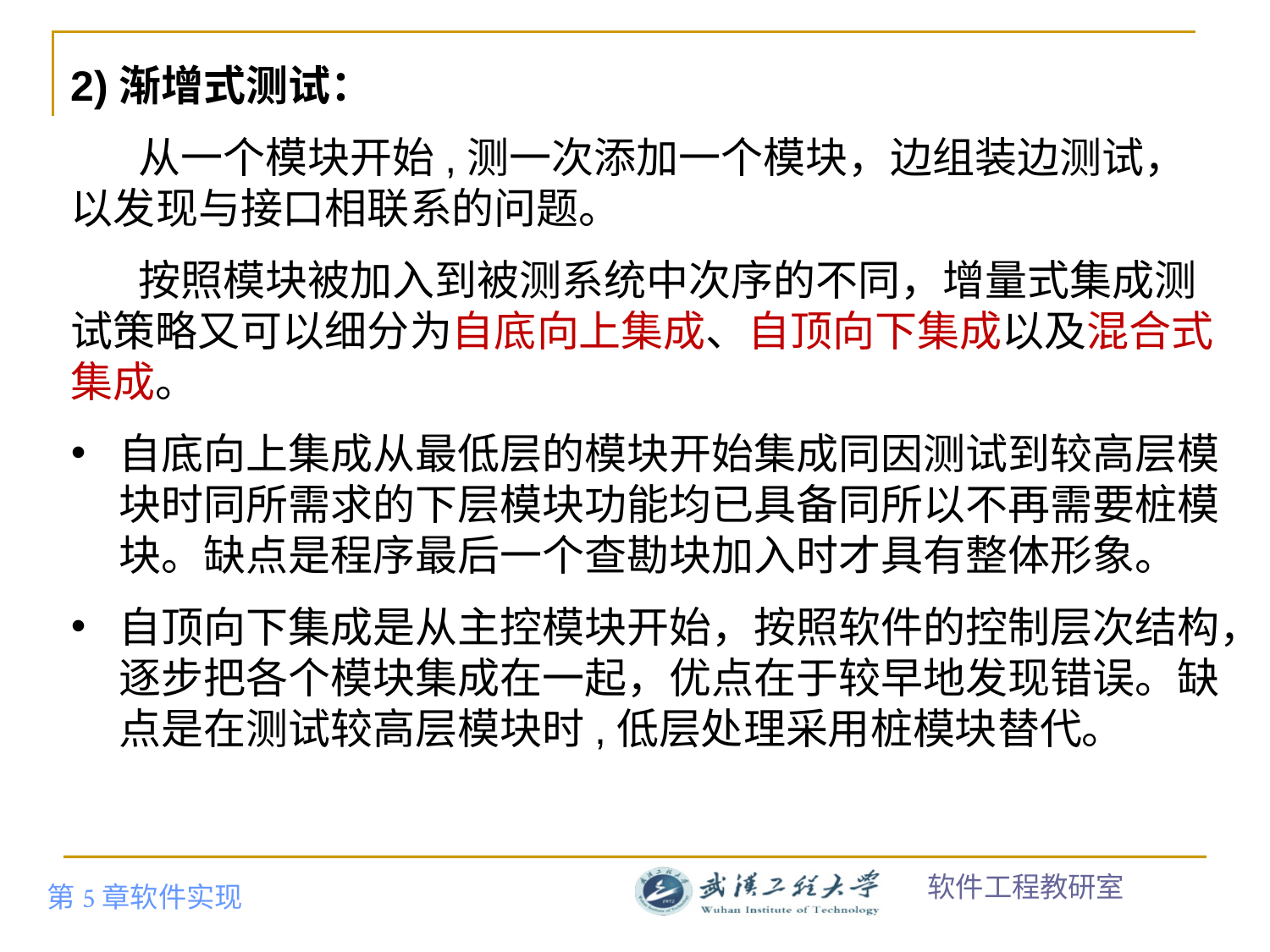

2)渐增式测试：
      从一个模块开始,测一次添加一个模块，边组装边测试，以发现与接口相联系的问题。
      按照模块被加入到被测系统中次序的不同，增量式集成测试策略又可以细分为自底向上集成、自顶向下集成以及混合式集成。
自底向上集成从最低层的模块开始集成同因测试到较高层模块时同所需求的下层模块功能均已具备同所以不再需要桩模块。缺点是程序最后一个查勘块加入时才具有整体形象。
自顶向下集成是从主控模块开始，按照软件的控制层次结构，逐步把各个模块集成在一起，优点在于较早地发现错误。缺点是在测试较高层模块时,低层处理采用桩模块替代。